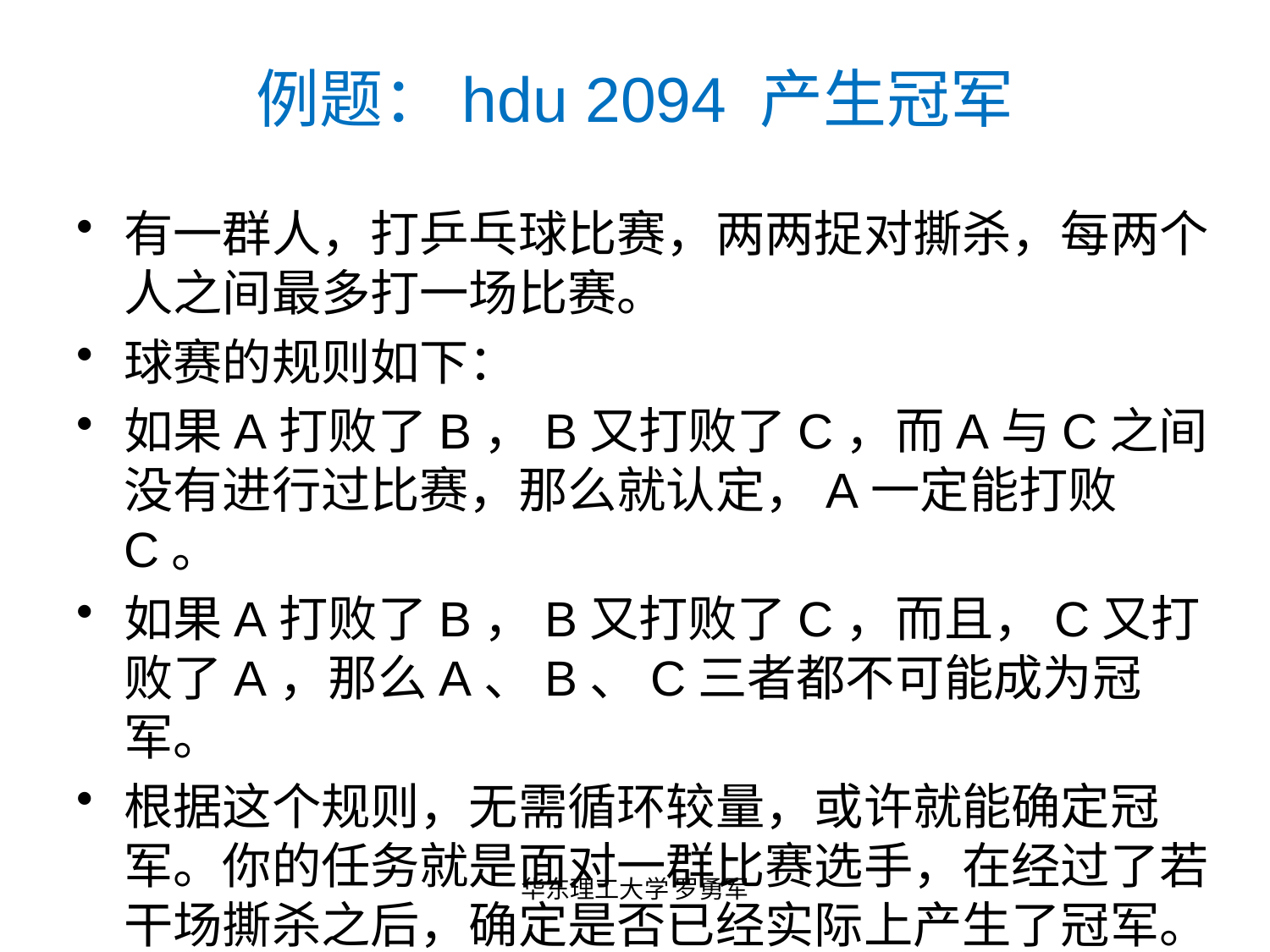

# 例题：hdu 2094 产生冠军
有一群人，打乒乓球比赛，两两捉对撕杀，每两个人之间最多打一场比赛。
球赛的规则如下：
如果A打败了B，B又打败了C，而A与C之间没有进行过比赛，那么就认定，A一定能打败C。
如果A打败了B，B又打败了C，而且，C又打败了A，那么A、B、C三者都不可能成为冠军。
根据这个规则，无需循环较量，或许就能确定冠军。你的任务就是面对一群比赛选手，在经过了若干场撕杀之后，确定是否已经实际上产生了冠军。
华东理工大学 罗勇军